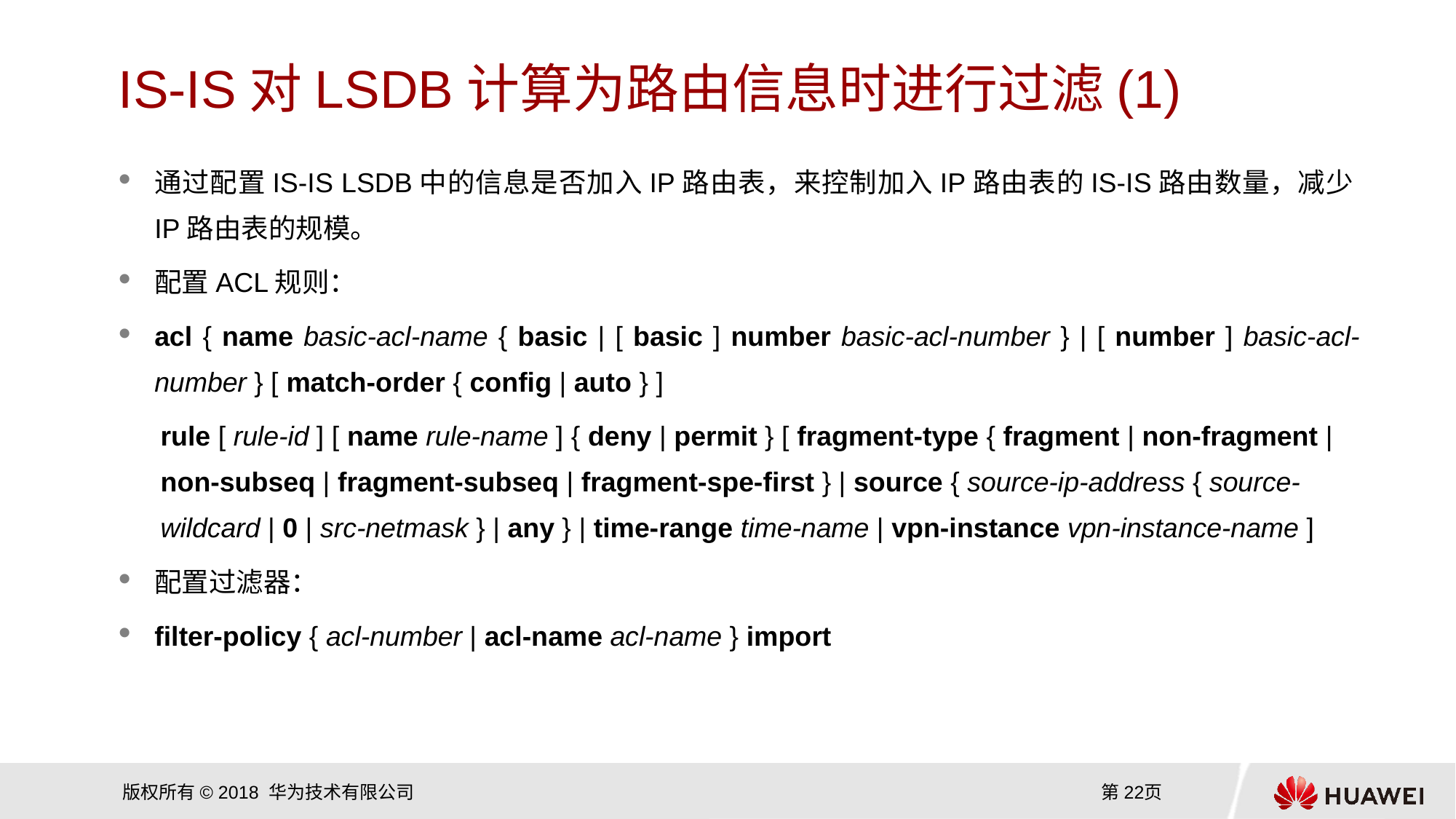

# IS-IS对LSDB计算为路由信息时进行过滤(1)
通过配置IS-IS LSDB中的信息是否加入IP路由表，来控制加入IP路由表的IS-IS路由数量，减少IP路由表的规模。
配置ACL规则：
acl { name basic-acl-name { basic | [ basic ] number basic-acl-number } | [ number ] basic-acl-number } [ match-order { config | auto } ]
rule [ rule-id ] [ name rule-name ] { deny | permit } [ fragment-type { fragment | non-fragment | non-subseq | fragment-subseq | fragment-spe-first } | source { source-ip-address { source-wildcard | 0 | src-netmask } | any } | time-range time-name | vpn-instance vpn-instance-name ]
配置过滤器：
filter-policy { acl-number | acl-name acl-name } import